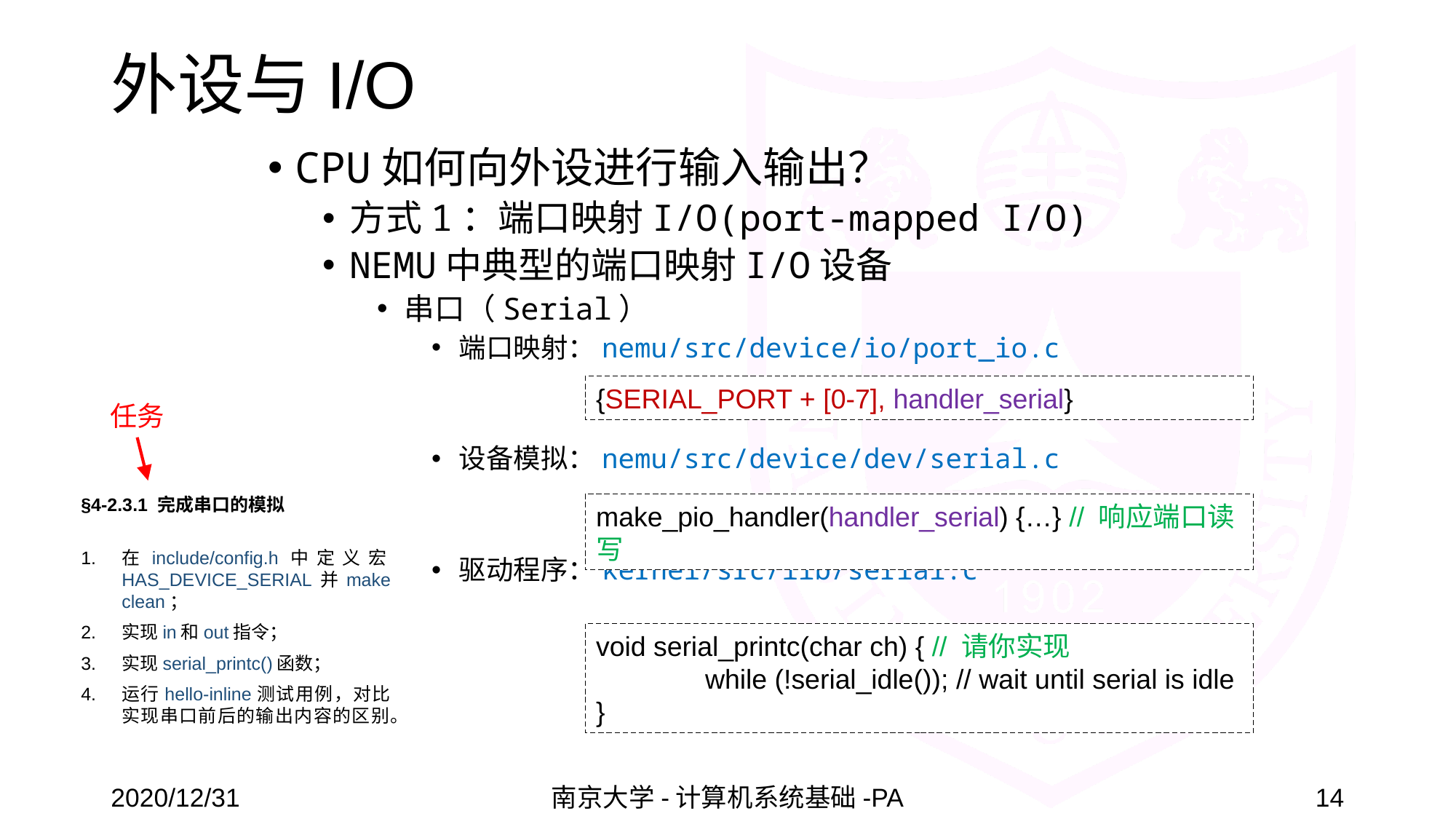

# 外设与I/O
CPU如何向外设进行输入输出？
方式1：端口映射I/O(port-mapped I/O)
NEMU中典型的端口映射I/O设备
串口（Serial）
端口映射：nemu/src/device/io/port_io.c

设备模拟：nemu/src/device/dev/serial.c

驱动程序：kernel/src/lib/serial.c

{SERIAL_PORT + [0-7], handler_serial}
任务
§4-2.3.1 完成串口的模拟
在include/config.h中定义宏HAS_DEVICE_SERIAL并make clean；
实现in和out指令；
实现serial_printc()函数；
运行hello-inline测试用例，对比实现串口前后的输出内容的区别。
make_pio_handler(handler_serial) {…} // 响应端口读写
void serial_printc(char ch) { // 请你实现
	while (!serial_idle()); // wait until serial is idle
}
2020/12/31
南京大学-计算机系统基础-PA
14